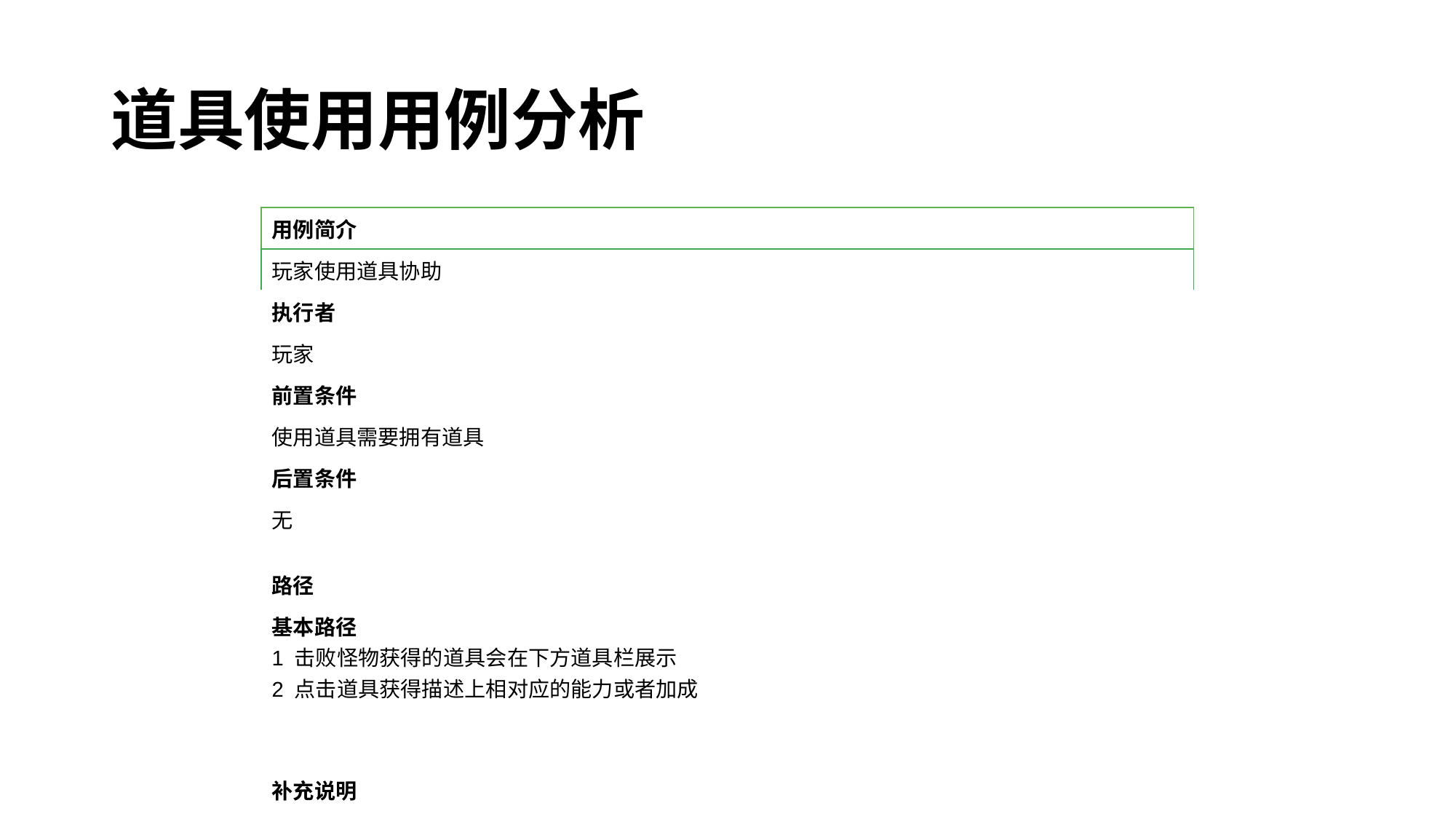

# 道具使用用例分析
| 用例简介 |
| --- |
| 玩家使用道具协助 |
| 执行者 |
| 玩家 |
| 前置条件 |
| 使用道具需要拥有道具 |
| 后置条件 |
| 无 |
| 路径 |
| 基本路径  1 击败怪物获得的道具会在下方道具栏展示  2 点击道具获得描述上相对应的能力或者加成 |
| 补充说明 |
| 鼠标移动到道具上时，道具上方会有简化的描述提示框，鼠标移开后会提示框消除 |